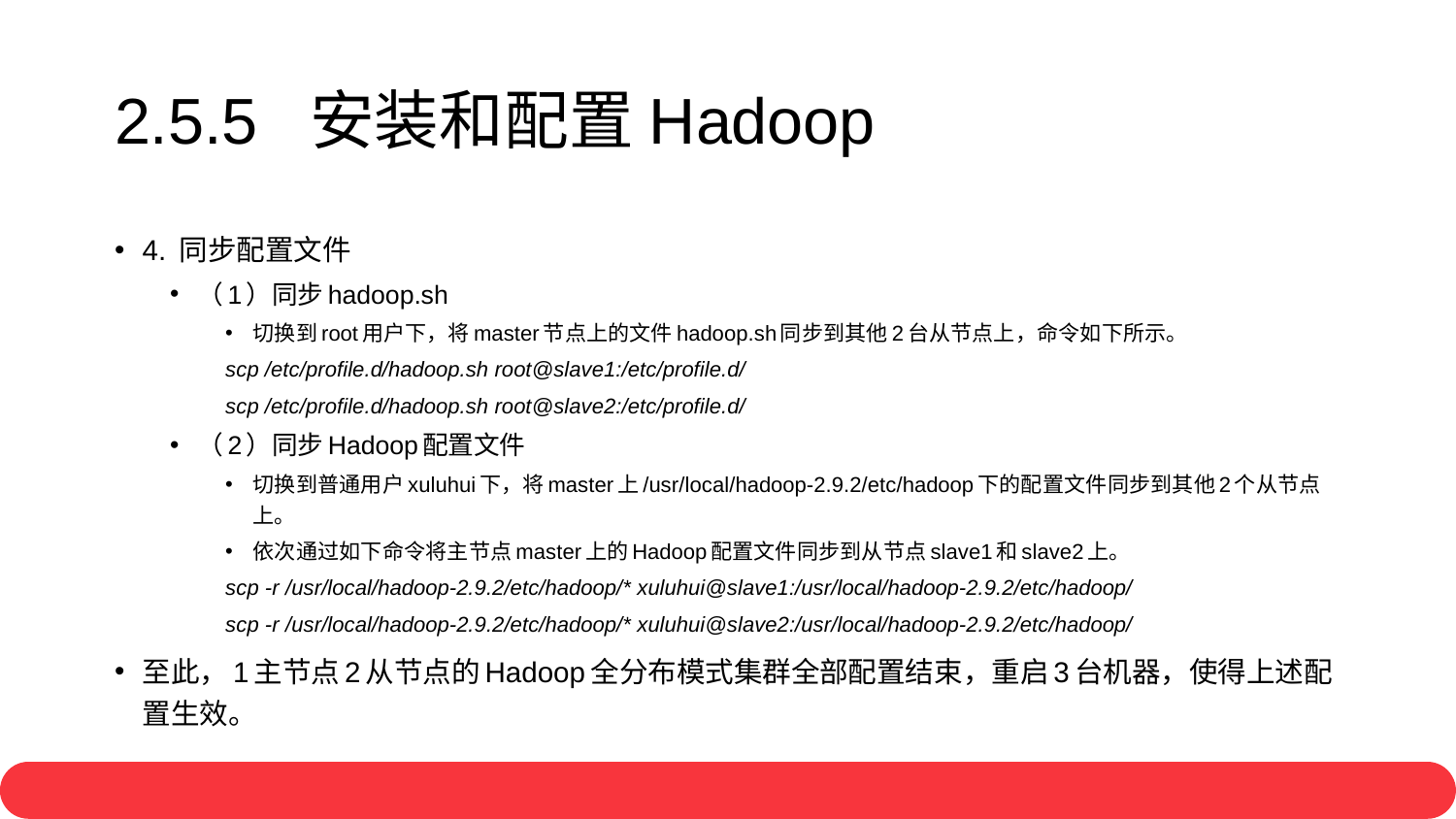

# 2.5.5  安装和配置Hadoop
4. 同步配置文件
（1）同步hadoop.sh
切换到root用户下，将master节点上的文件hadoop.sh同步到其他2台从节点上，命令如下所示。
scp /etc/profile.d/hadoop.sh root@slave1:/etc/profile.d/
scp /etc/profile.d/hadoop.sh root@slave2:/etc/profile.d/
（2）同步Hadoop配置文件
切换到普通用户xuluhui下，将master上/usr/local/hadoop-2.9.2/etc/hadoop下的配置文件同步到其他2个从节点上。
依次通过如下命令将主节点master上的Hadoop配置文件同步到从节点slave1和slave2上。
scp -r /usr/local/hadoop-2.9.2/etc/hadoop/* xuluhui@slave1:/usr/local/hadoop-2.9.2/etc/hadoop/
scp -r /usr/local/hadoop-2.9.2/etc/hadoop/* xuluhui@slave2:/usr/local/hadoop-2.9.2/etc/hadoop/
至此，1主节点2从节点的Hadoop全分布模式集群全部配置结束，重启3台机器，使得上述配置生效。